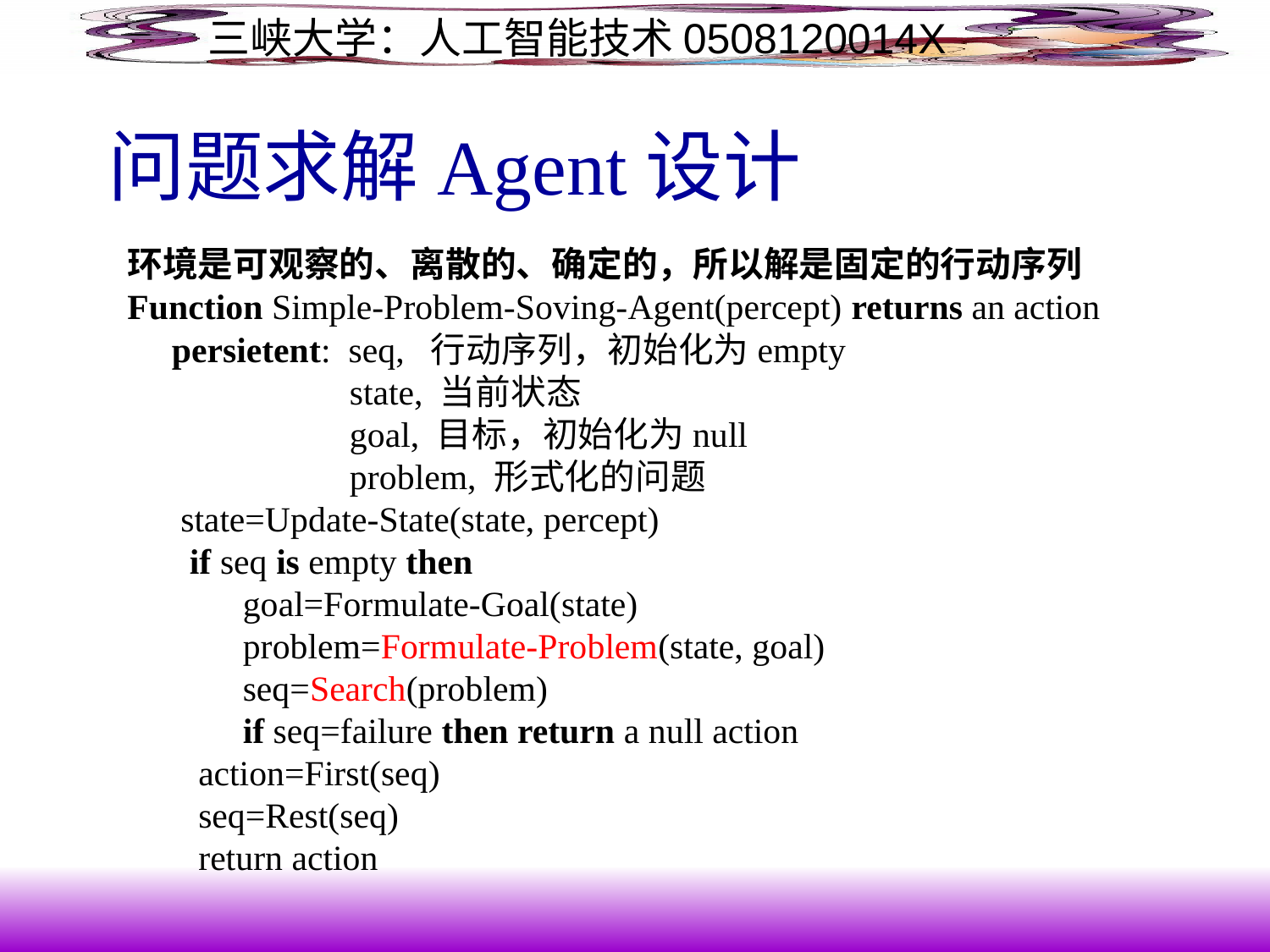

# 问题求解Agent设计
环境是可观察的、离散的、确定的，所以解是固定的行动序列
Function Simple-Problem-Soving-Agent(percept) returns an action
     persietent:  seq,  行动序列，初始化为empty
                         state, 当前状态
                         goal, 目标，初始化为null
                         problem, 形式化的问题
      state=Update-State(state, percept)
       if seq is empty then
             goal=Formulate-Goal(state)
             problem=Formulate-Problem(state, goal)
             seq=Search(problem)
             if seq=failure then return a null action
        action=First(seq)
        seq=Rest(seq)
        return action